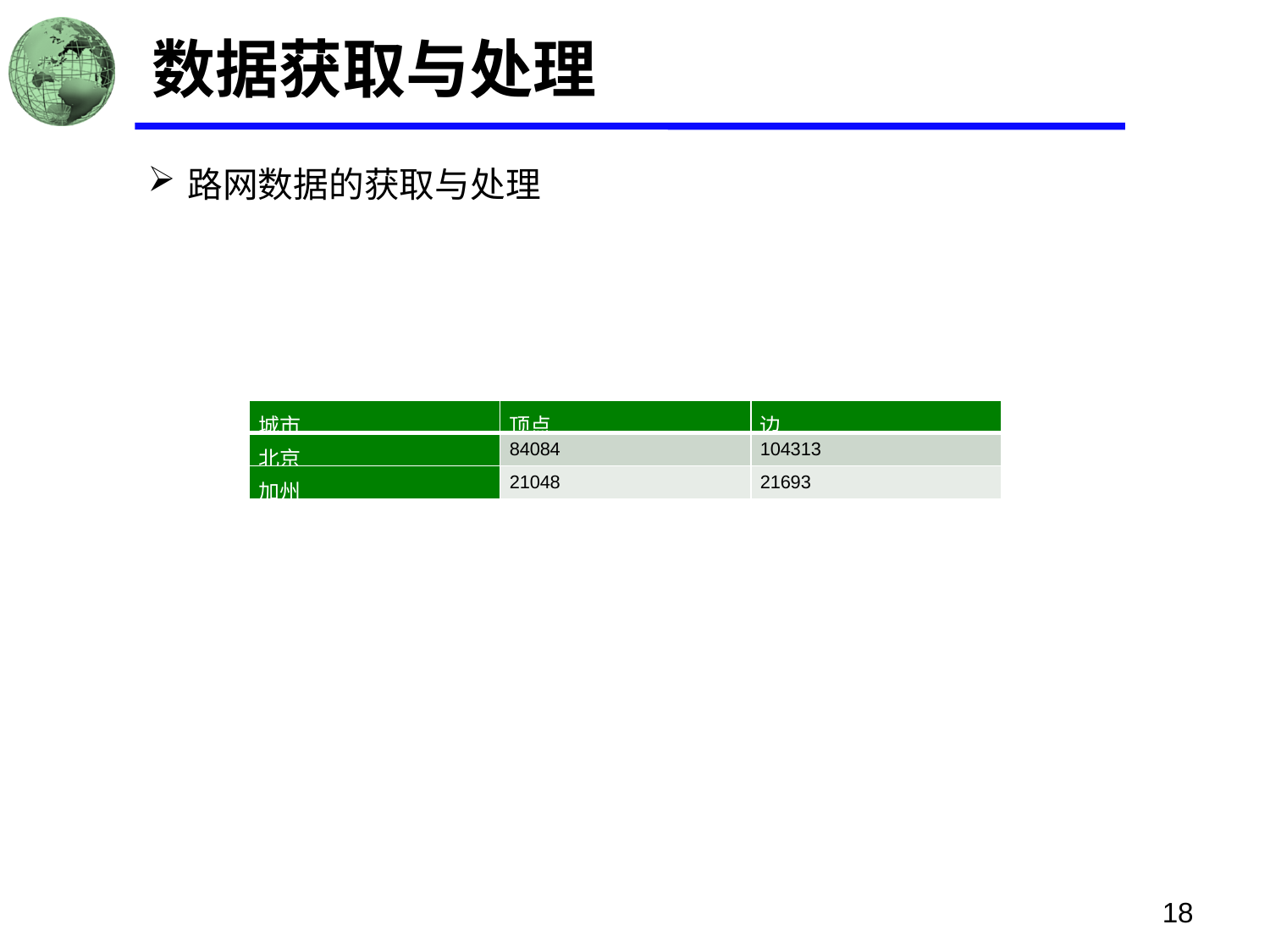

# 数据获取与处理
路网数据的获取与处理
| 城市 | 顶点 | 边 |
| --- | --- | --- |
| 北京 | 84084 | 104313 |
| 加州 | 21048 | 21693 |
18